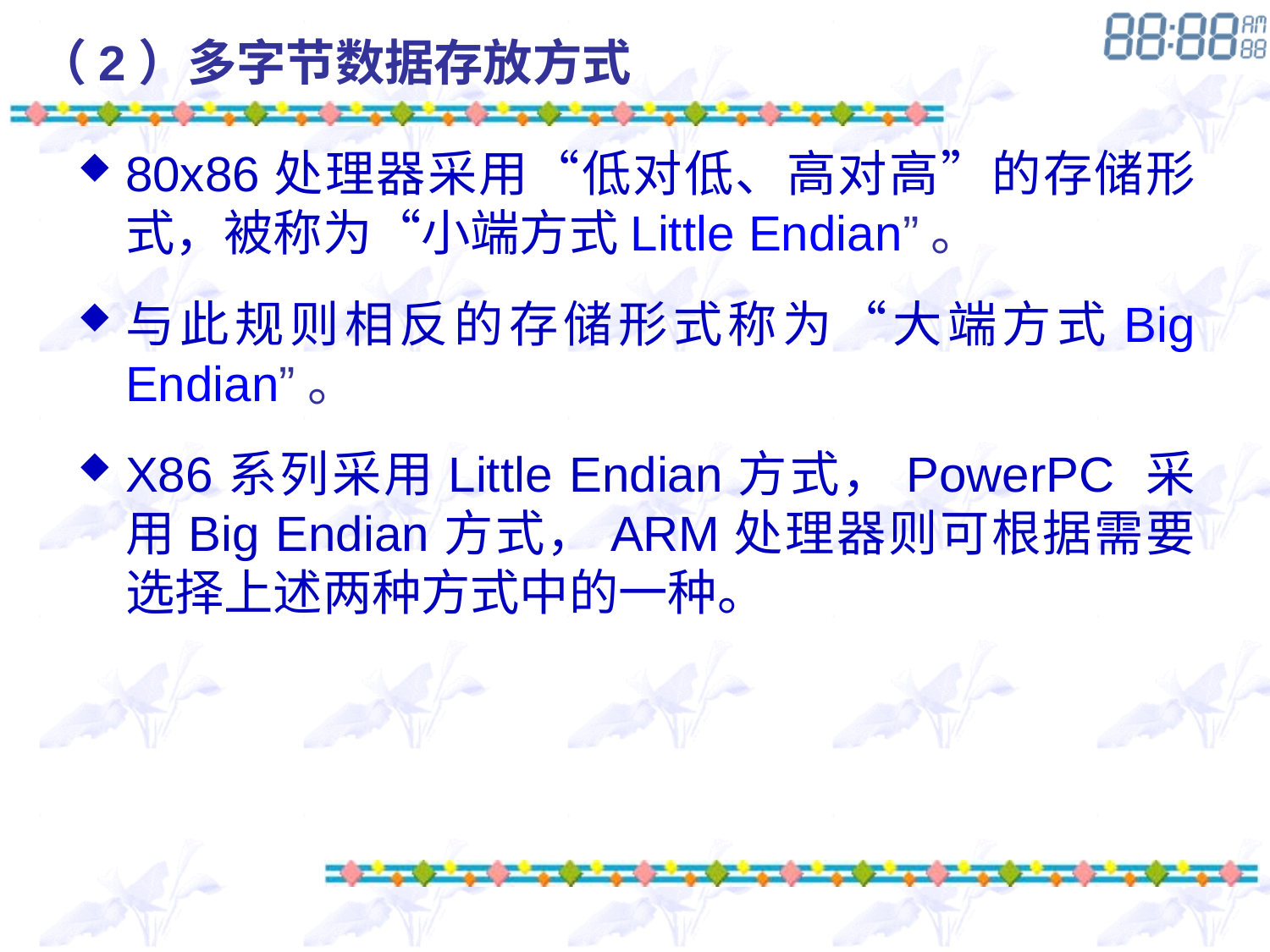

# （2）多字节数据存放方式
80x86处理器采用“低对低、高对高”的存储形式，被称为“小端方式Little Endian”。
与此规则相反的存储形式称为“大端方式Big Endian”。
X86系列采用Little Endian方式，PowerPC 采用Big Endian方式，ARM处理器则可根据需要选择上述两种方式中的一种。